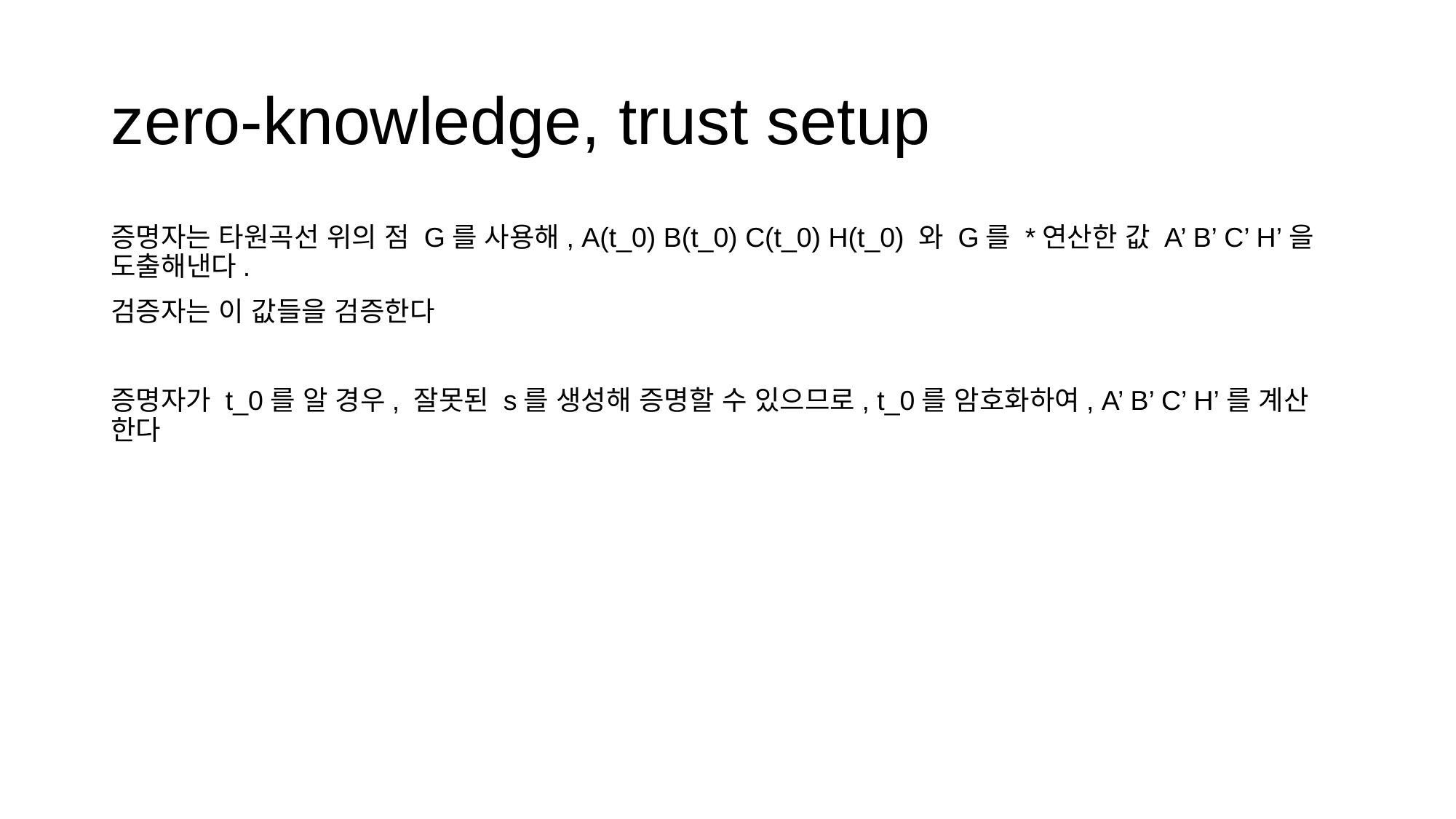

# zero-knowledge, trust setup
증명자는 타원곡선 위의 점 G를 사용해, A(t_0) B(t_0) C(t_0) H(t_0) 와 G를 *연산한 값 A’ B’ C’ H’을 도출해낸다.
검증자는 이 값들을 검증한다

증명자가 t_0를 알 경우, 잘못된 s를 생성해 증명할 수 있으므로, t_0를 암호화하여, A’ B’ C’ H’를 계산 한다